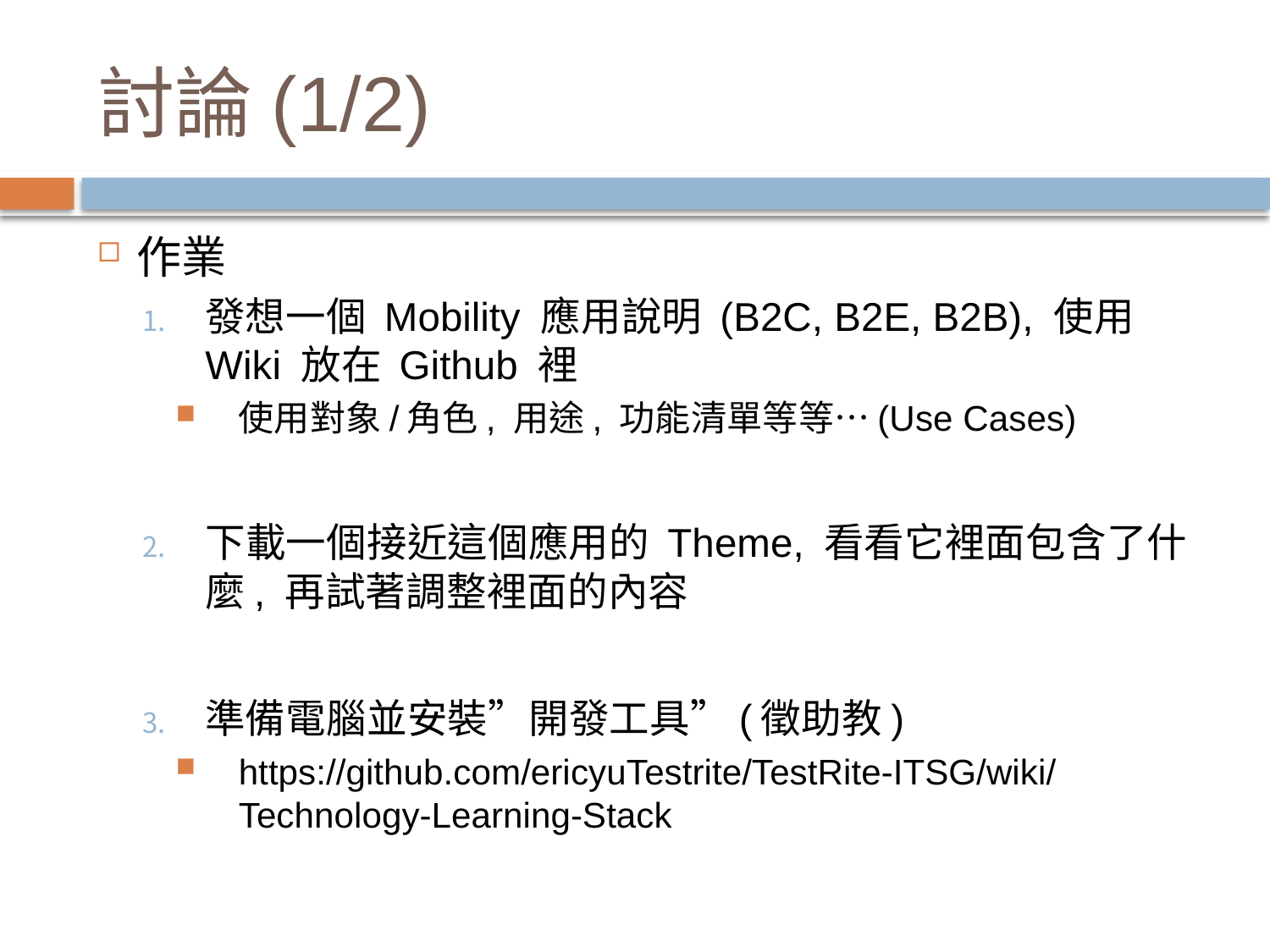

# 討論(1/2)
作業
發想一個 Mobility 應用說明 (B2C, B2E, B2B), 使用Wiki 放在 Github 裡
使用對象/角色, 用途, 功能清單等等…(Use Cases)

下載一個接近這個應用的 Theme, 看看它裡面包含了什麼, 再試著調整裡面的內容

準備電腦並安裝”開發工具”(徵助教)
https://github.com/ericyuTestrite/TestRite-ITSG/wiki/Technology-Learning-Stack